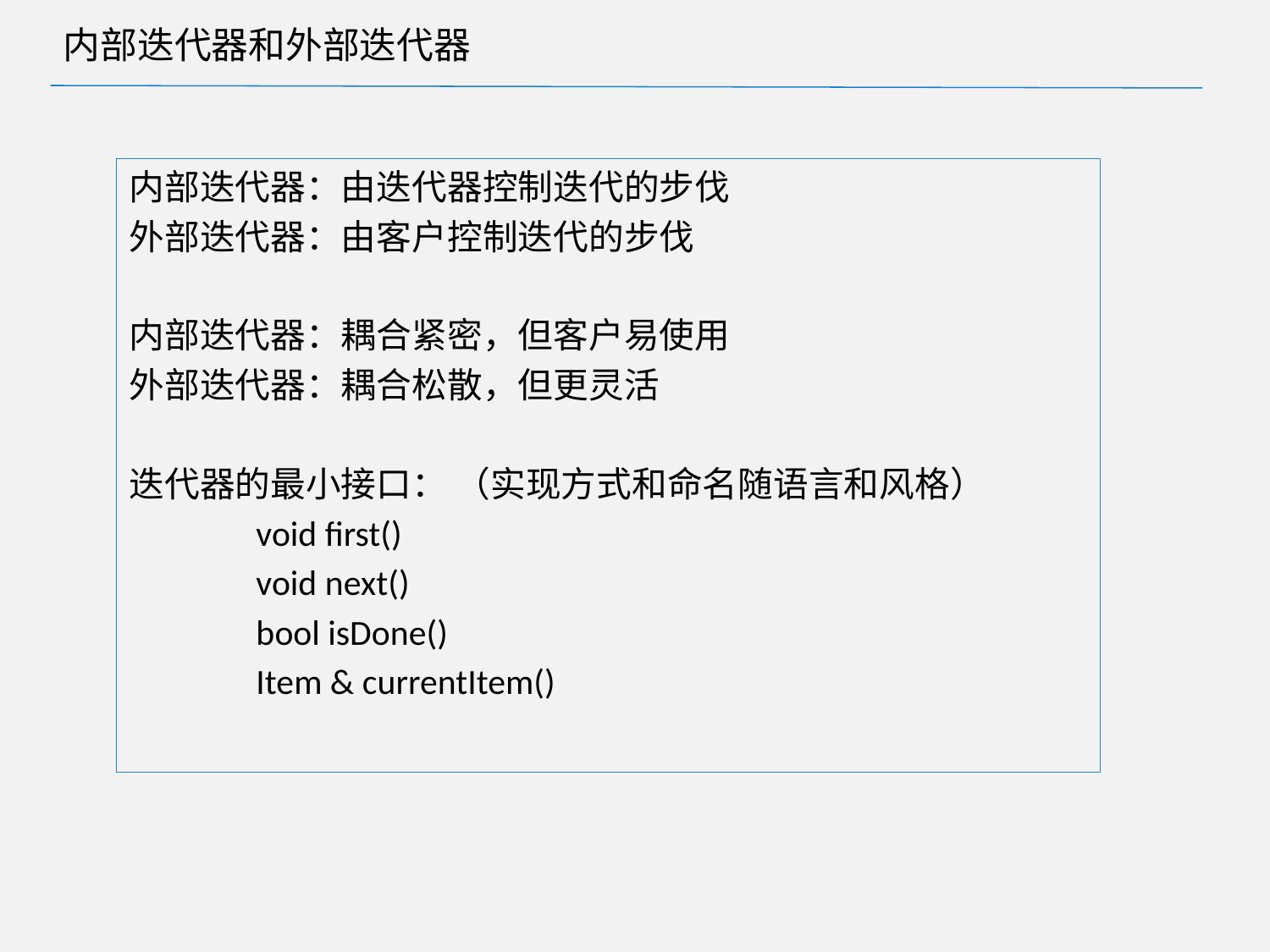

# 内部迭代器和外部迭代器
内部迭代器：由迭代器控制迭代的步伐
外部迭代器：由客户控制迭代的步伐

内部迭代器：耦合紧密，但客户易使用
外部迭代器：耦合松散，但更灵活

迭代器的最小接口： （实现方式和命名随语言和风格）
	void first()
	void next()
	bool isDone()
	Item & currentItem()